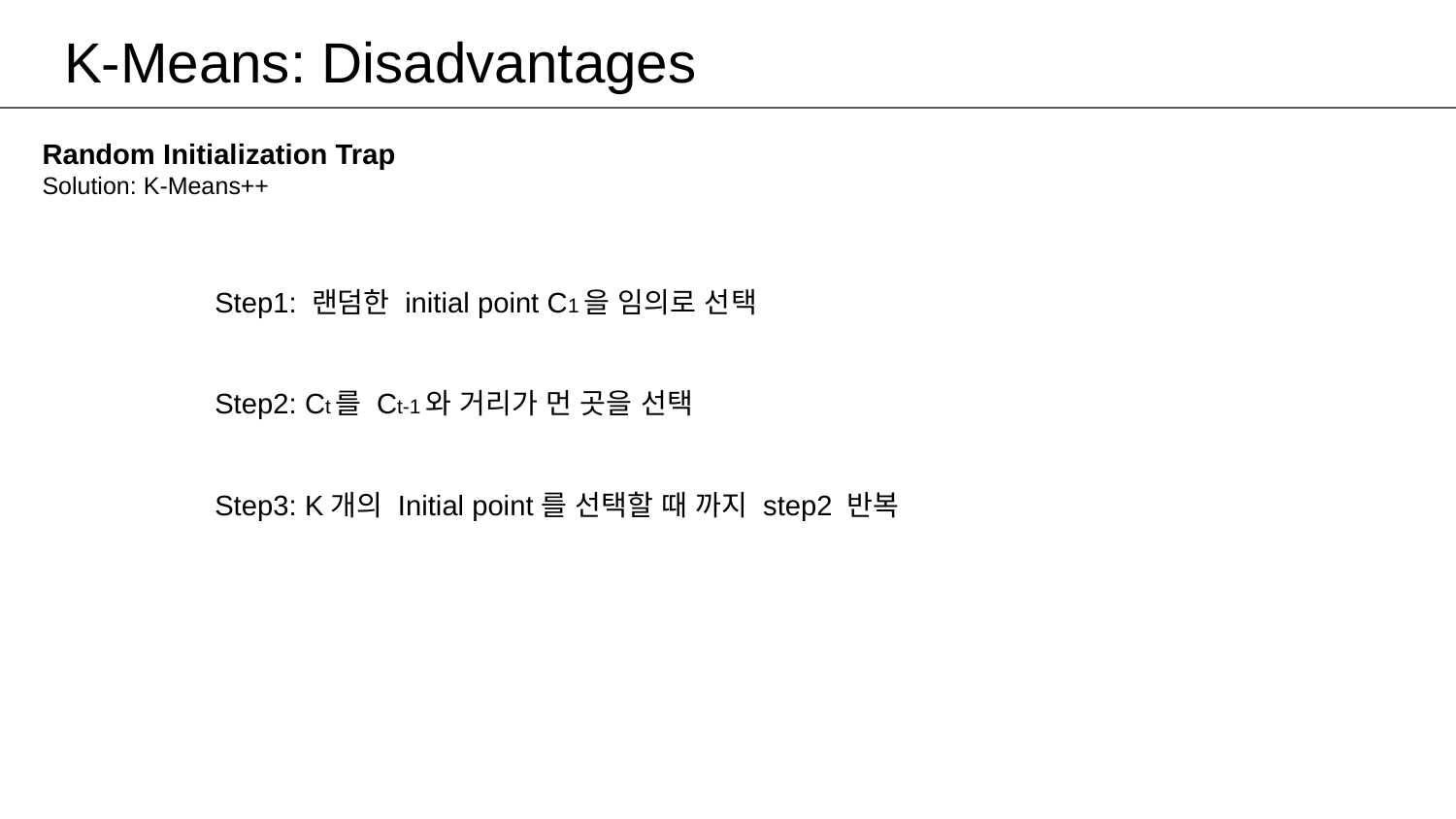

# K-Means: Disadvantages
Random Initialization Trap
Solution: K-Means++
Step1: 랜덤한 initial point C1을 임의로 선택

Step2: Ct를 Ct-1와 거리가 먼 곳을 선택

Step3: K개의 Initial point를 선택할 때 까지 step2 반복